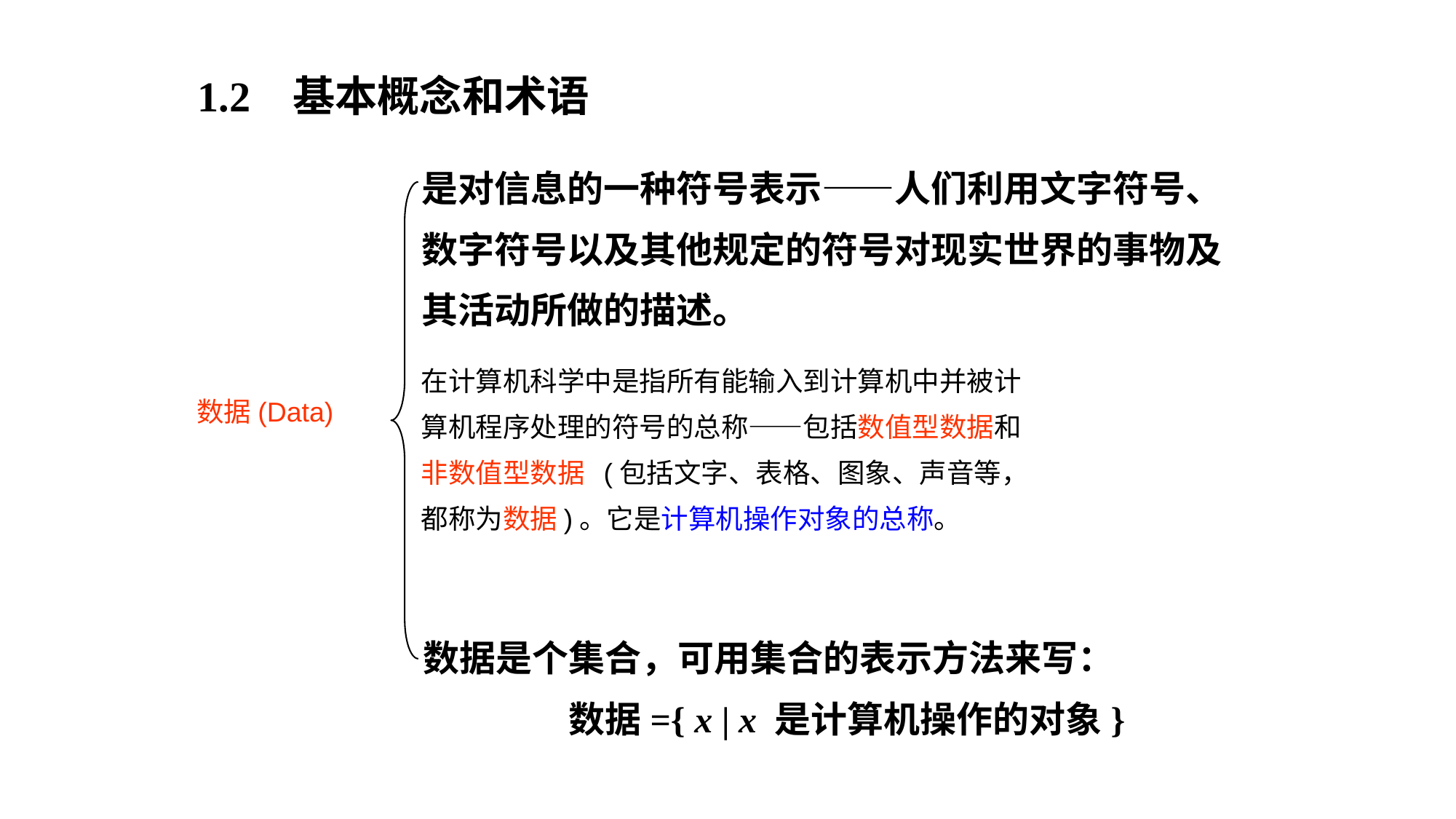

1.2   基本概念和术语
是对信息的一种符号表示——人们利用文字符号、
数字符号以及其他规定的符号对现实世界的事物及
其活动所做的描述。

在计算机科学中是指所有能输入到计算机中并被计
算机程序处理的符号的总称——包括数值型数据和
非数值型数据  (包括文字、表格、图象、声音等，
都称为数据)。它是计算机操作对象的总称。
数据(Data)
数据是个集合，可用集合的表示方法来写：
　　　　数据={ x | x 是计算机操作的对象}